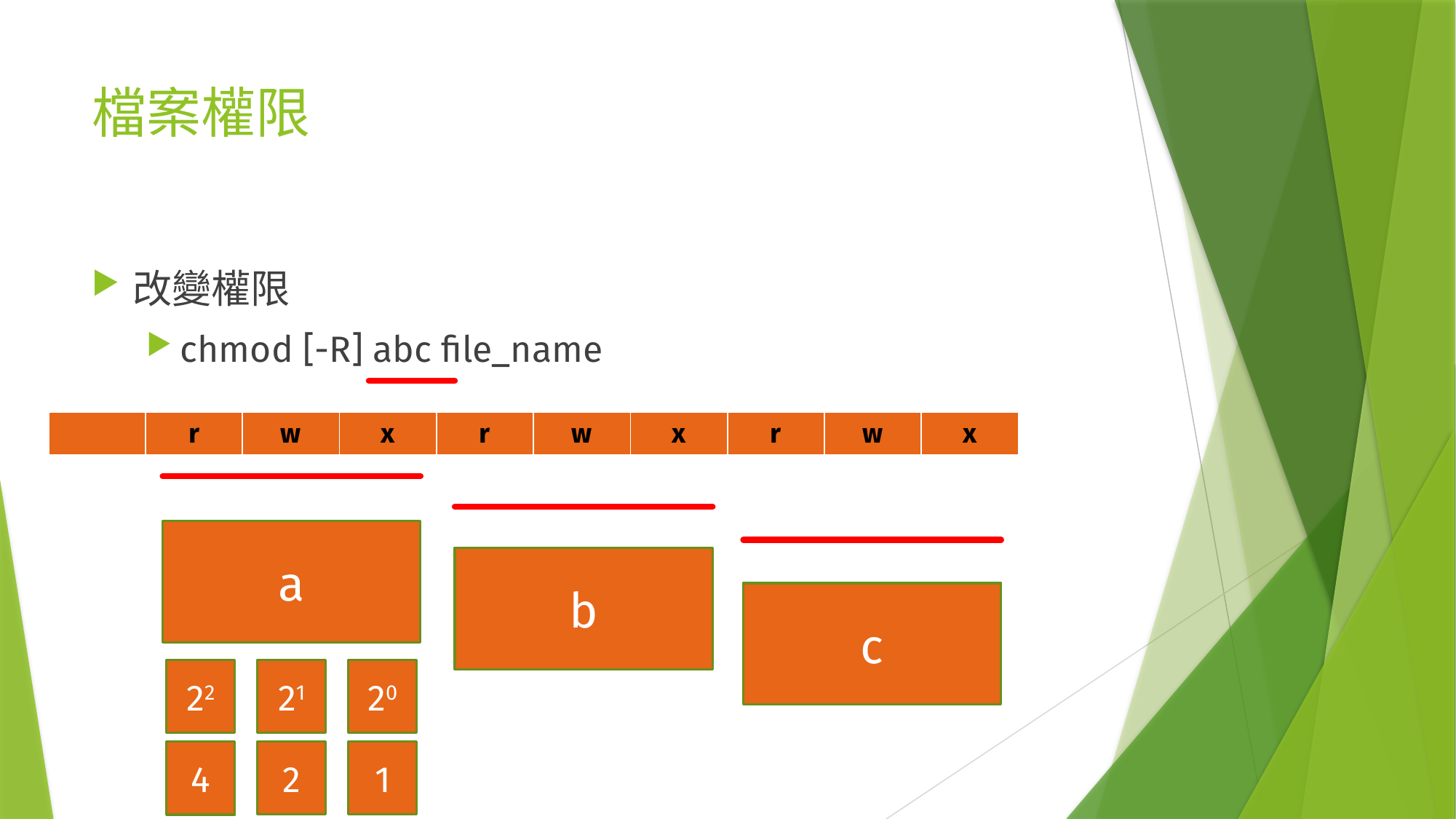

# 檔案權限
改變權限
chmod [-R] abc file_name
|  | r | w | x | r | w | x | r | w | x |
| --- | --- | --- | --- | --- | --- | --- | --- | --- | --- |
a
b
c
20
21
22
1
2
4